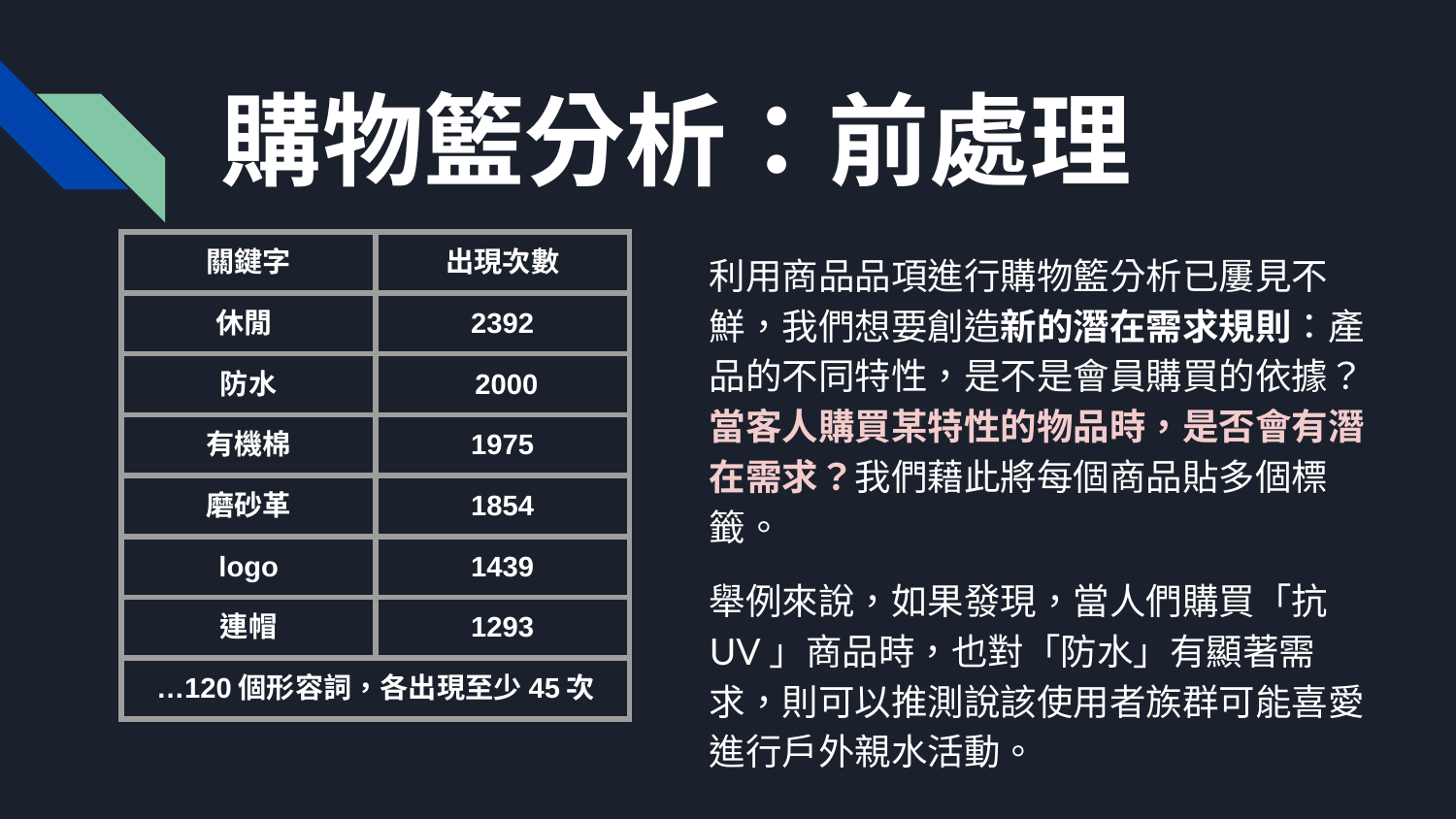

#
購物籃分析：前處理
| 關鍵字 | 出現次數 |
| --- | --- |
| 休閒 | 2392 |
| 防水 | 2000 |
| 有機棉 | 1975 |
| 磨砂革 | 1854 |
| logo | 1439 |
| 連帽 | 1293 |
| …120個形容詞，各出現至少45次 |  |
利用商品品項進行購物籃分析已屢見不鮮，我們想要創造新的潛在需求規則：產品的不同特性，是不是會員購買的依據？當客人購買某特性的物品時，是否會有潛在需求？我們藉此將每個商品貼多個標籤。
舉例來說，如果發現，當人們購買「抗UV」商品時，也對「防水」有顯著需求，則可以推測說該使用者族群可能喜愛進行戶外親水活動。